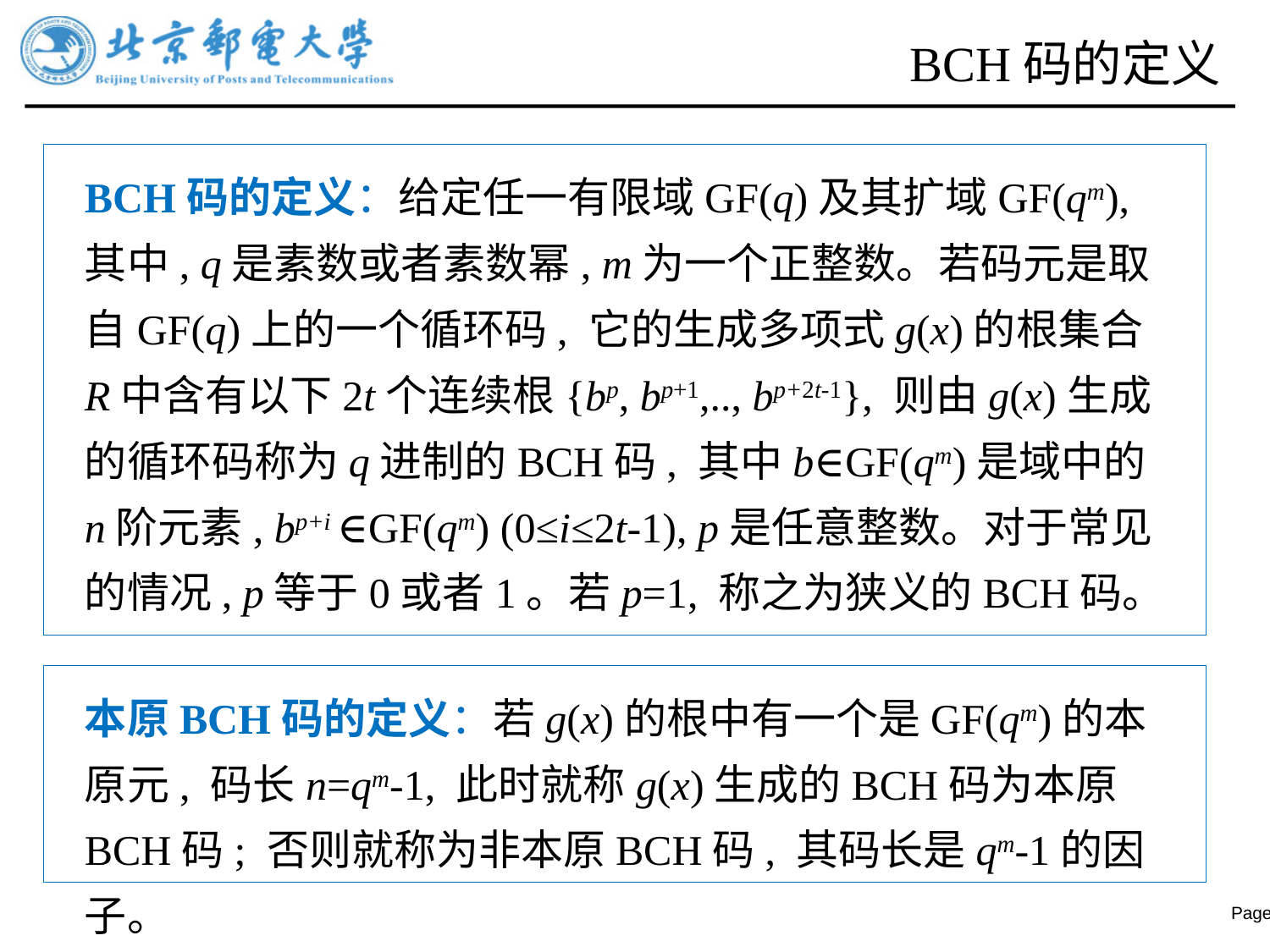

# BCH码的定义

BCH码的定义：给定任一有限域GF(q)及其扩域GF(qm), 其中, q是素数或者素数幂, m为一个正整数。若码元是取自GF(q)上的一个循环码, 它的生成多项式g(x)的根集合R中含有以下2t个连续根{bp, bp+1,.., bp+2t-1}, 则由g(x)生成的循环码称为q进制的BCH码, 其中b∈GF(qm)是域中的n阶元素, bp+i ∈GF(qm) (0≤i≤2t-1), p是任意整数。对于常见的情况, p等于0或者1。若p=1, 称之为狭义的BCH码。

本原BCH码的定义：若g(x)的根中有一个是GF(qm)的本原元, 码长n=qm-1, 此时就称g(x)生成的BCH码为本原BCH码; 否则就称为非本原BCH码, 其码长是qm-1的因子。